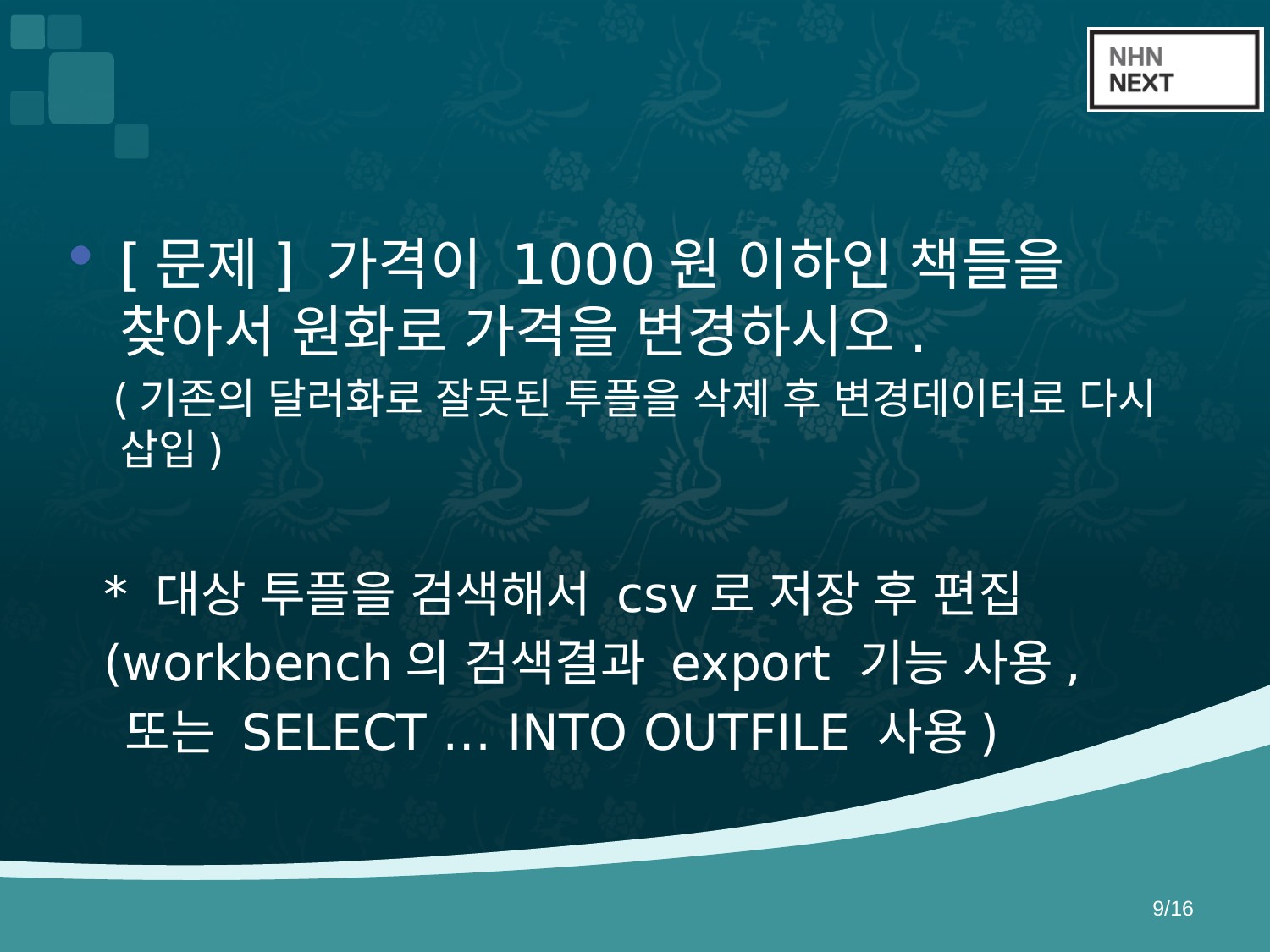

#
[문제] 가격이 1000원 이하인 책들을 찾아서 원화로 가격을 변경하시오.
   (기존의 달러화로 잘못된 투플을 삭제 후 변경데이터로 다시 삽입)

  * 대상 투플을 검색해서 csv로 저장 후 편집
  (workbench의 검색결과 export 기능 사용,
   또는 SELECT … INTO OUTFILE 사용)
9/16